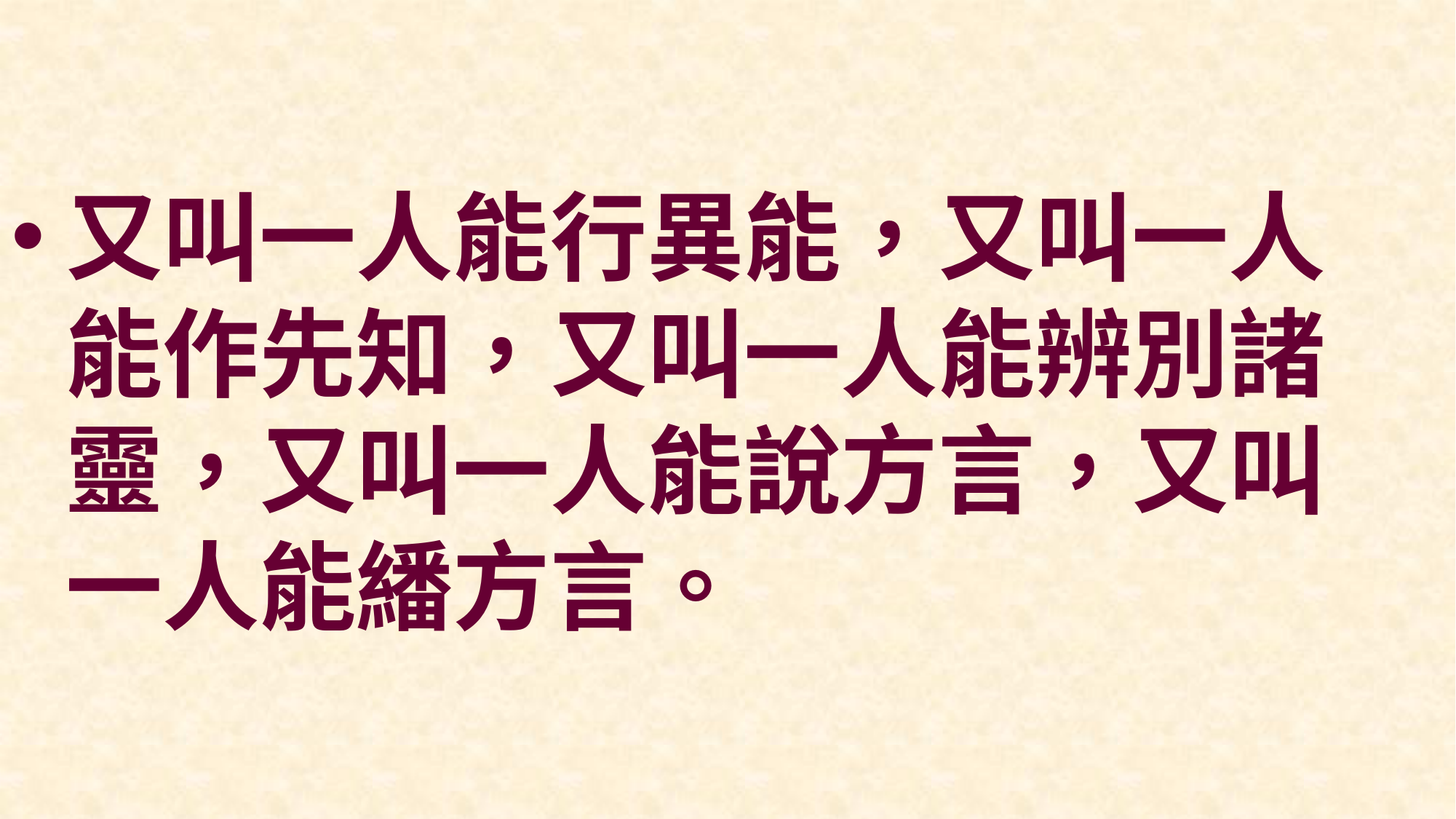

又叫一人能行異能，又叫一人能作先知，又叫一人能辨別諸靈，又叫一人能說方言，又叫一人能繙方言。